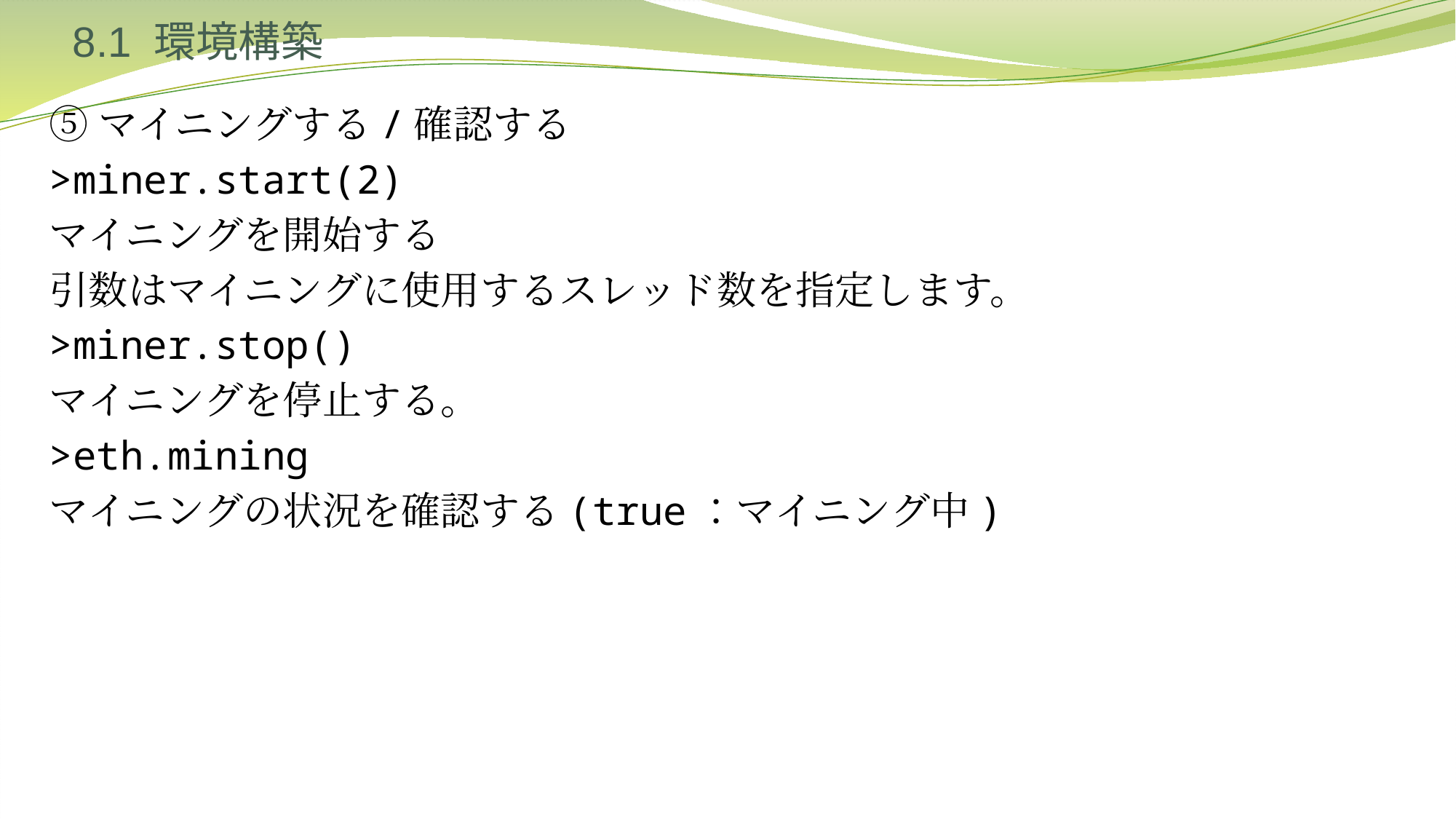

# 8.1 環境構築
⑤マイニングする/確認する
>miner.start(2)
マイニングを開始する
引数はマイニングに使用するスレッド数を指定します。
>miner.stop()
マイニングを停止する。
>eth.mining
マイニングの状況を確認する(true：マイニング中)